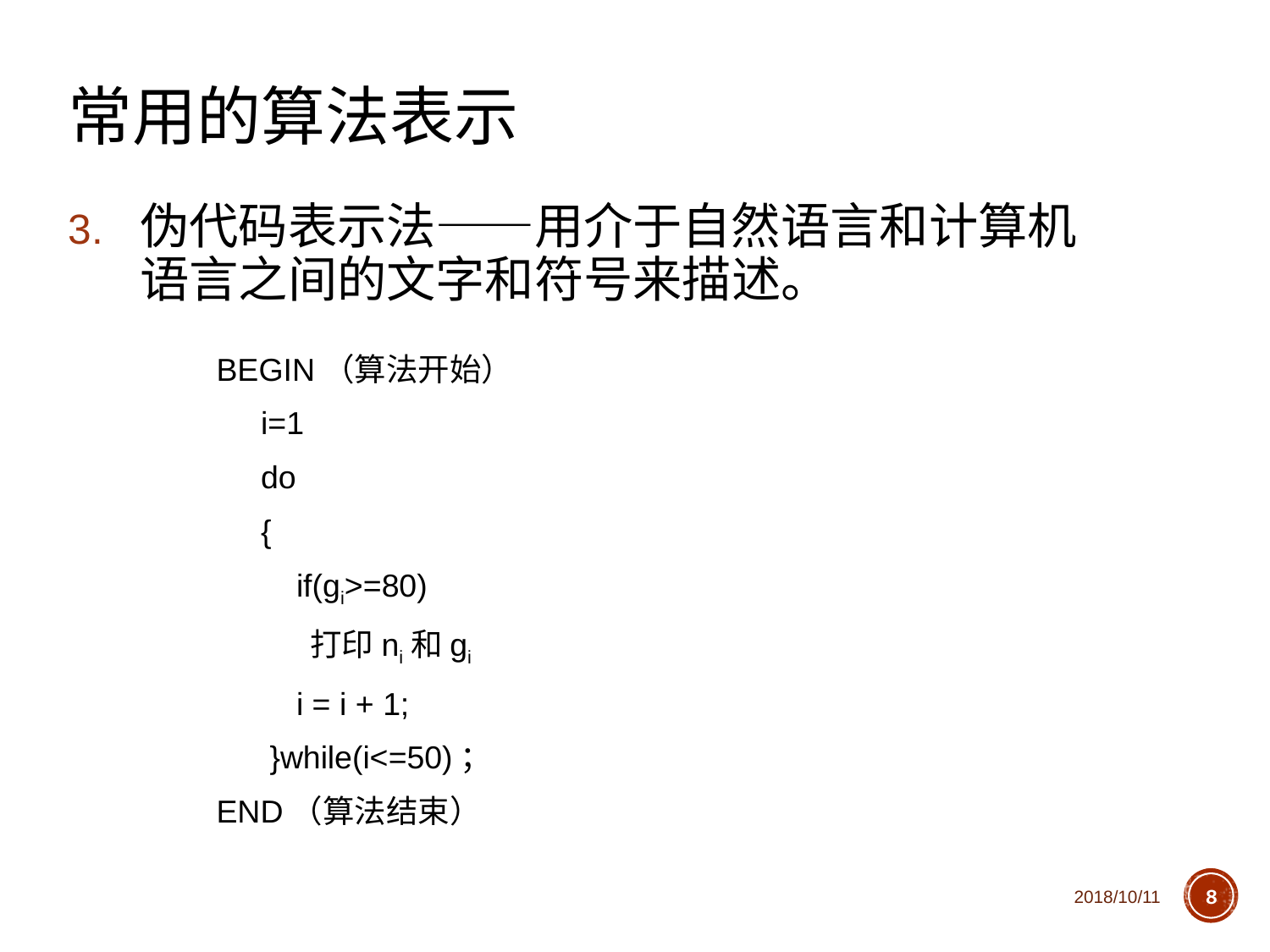

# 常用的算法表示
伪代码表示法——用介于自然语言和计算机语言之间的文字和符号来描述。

BEGIN（算法开始）
     i=1
     do
     {
         if(gi>=80)
            打印ni和gi
         i = i + 1;
      }while(i<=50)；
END（算法结束）
2018/10/11
8